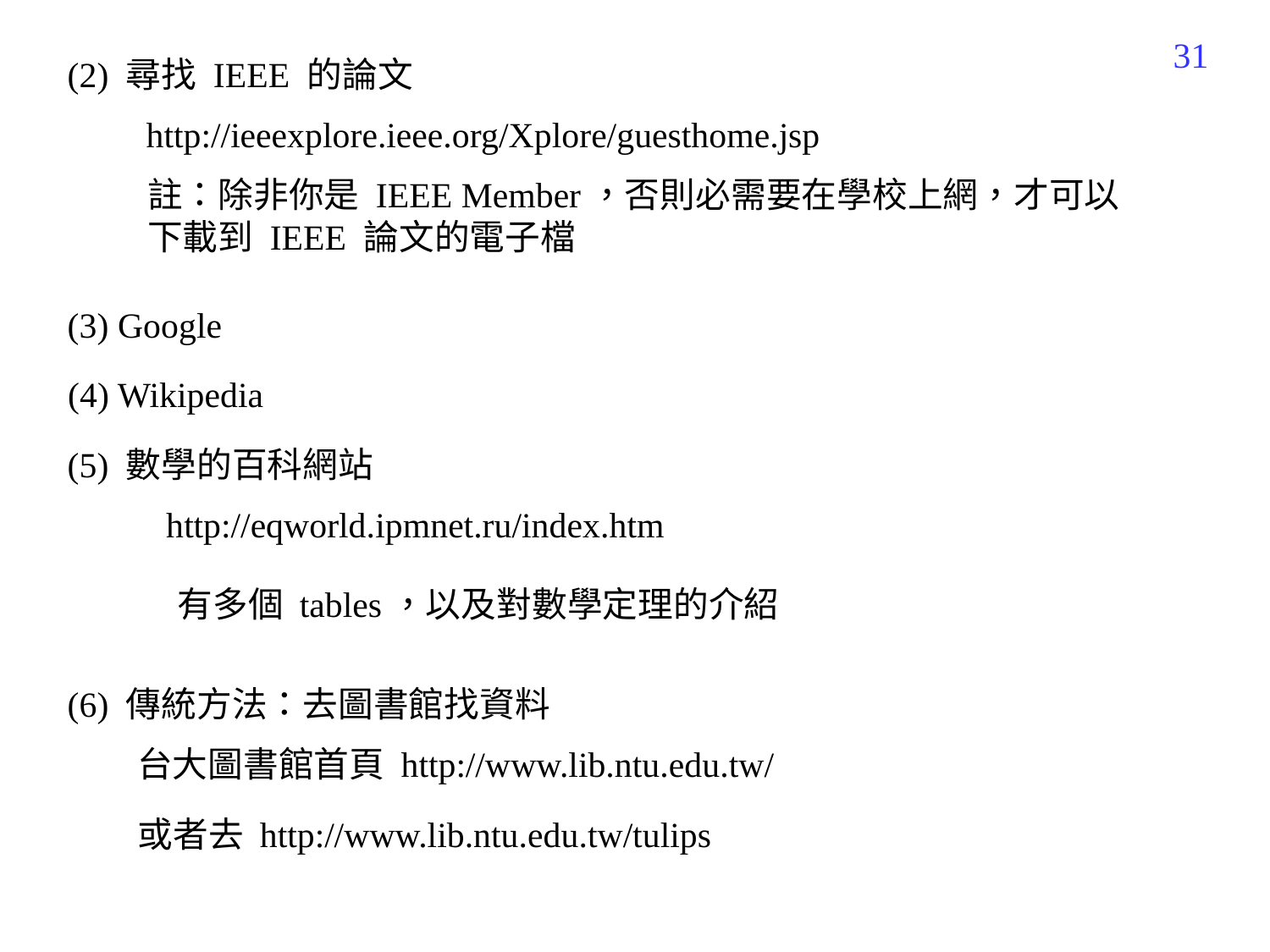

31
(2) 尋找 IEEE 的論文
http://ieeexplore.ieee.org/Xplore/guesthome.jsp
註：除非你是 IEEE Member，否則必需要在學校上網，才可以下載到 IEEE 論文的電子檔
(3) Google
(4) Wikipedia
(5) 數學的百科網站
http://eqworld.ipmnet.ru/index.htm
有多個 tables，以及對數學定理的介紹
(6) 傳統方法：去圖書館找資料
台大圖書館首頁 http://www.lib.ntu.edu.tw/
或者去 http://www.lib.ntu.edu.tw/tulips